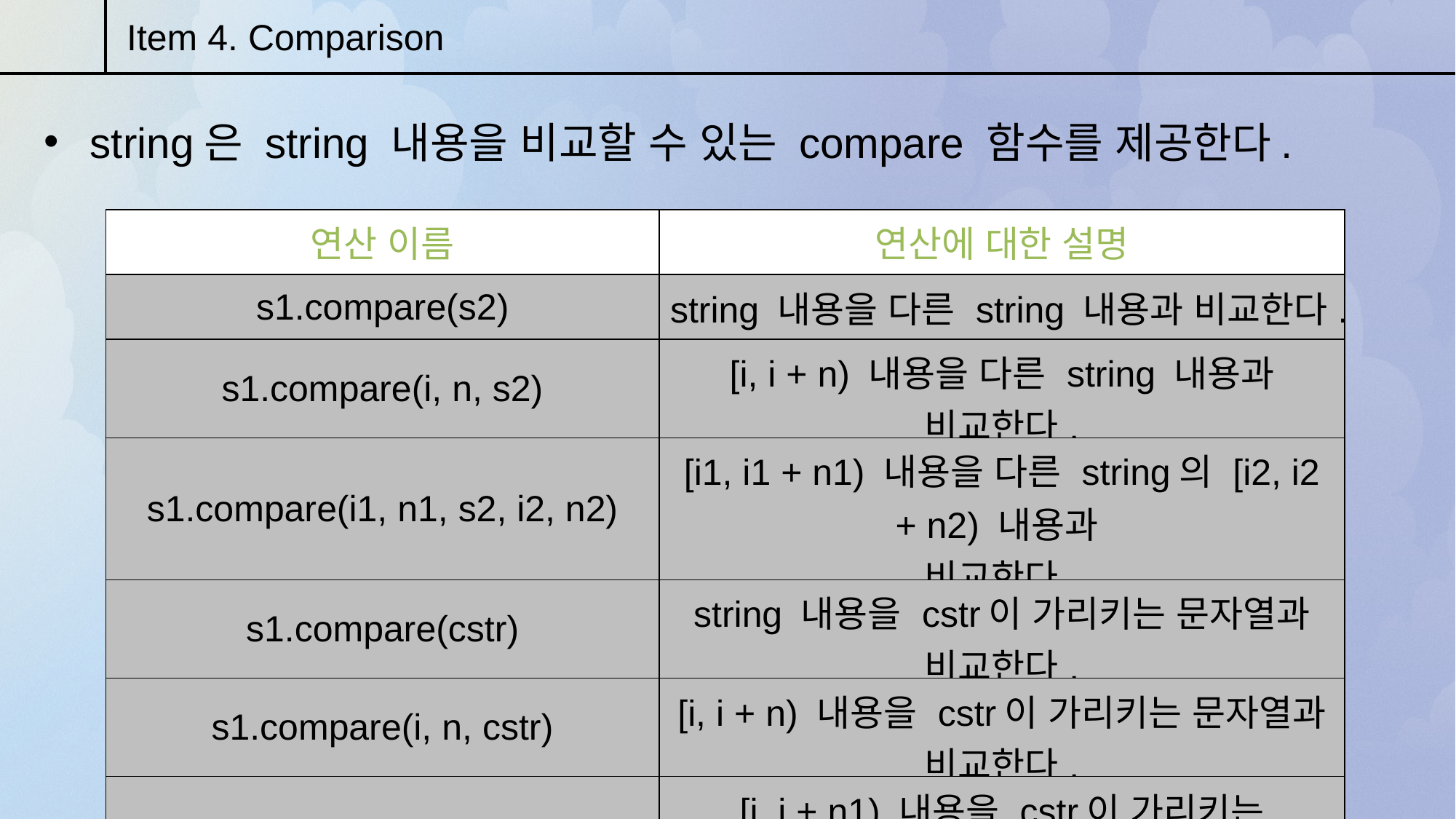

Item 4. Comparison
 string은 string 내용을 비교할 수 있는 compare 함수를 제공한다.
| 연산 이름 | 연산에 대한 설명 |
| --- | --- |
| s1.compare(s2) | string 내용을 다른 string 내용과 비교한다. |
| s1.compare(i, n, s2) | [i, i + n) 내용을 다른 string 내용과 비교한다. |
| s1.compare(i1, n1, s2, i2, n2) | [i1, i1 + n1) 내용을 다른 string의 [i2, i2 + n2) 내용과 비교한다. |
| s1.compare(cstr) | string 내용을 cstr이 가리키는 문자열과 비교한다. |
| s1.compare(i, n, cstr) | [i, i + n) 내용을 cstr이 가리키는 문자열과 비교한다. |
| s1.compare(i, n1, cstr, n2) | [i, i + n1) 내용을 cstr이 가리키는 문자열의 첫 N개 문자와 비교한다. |